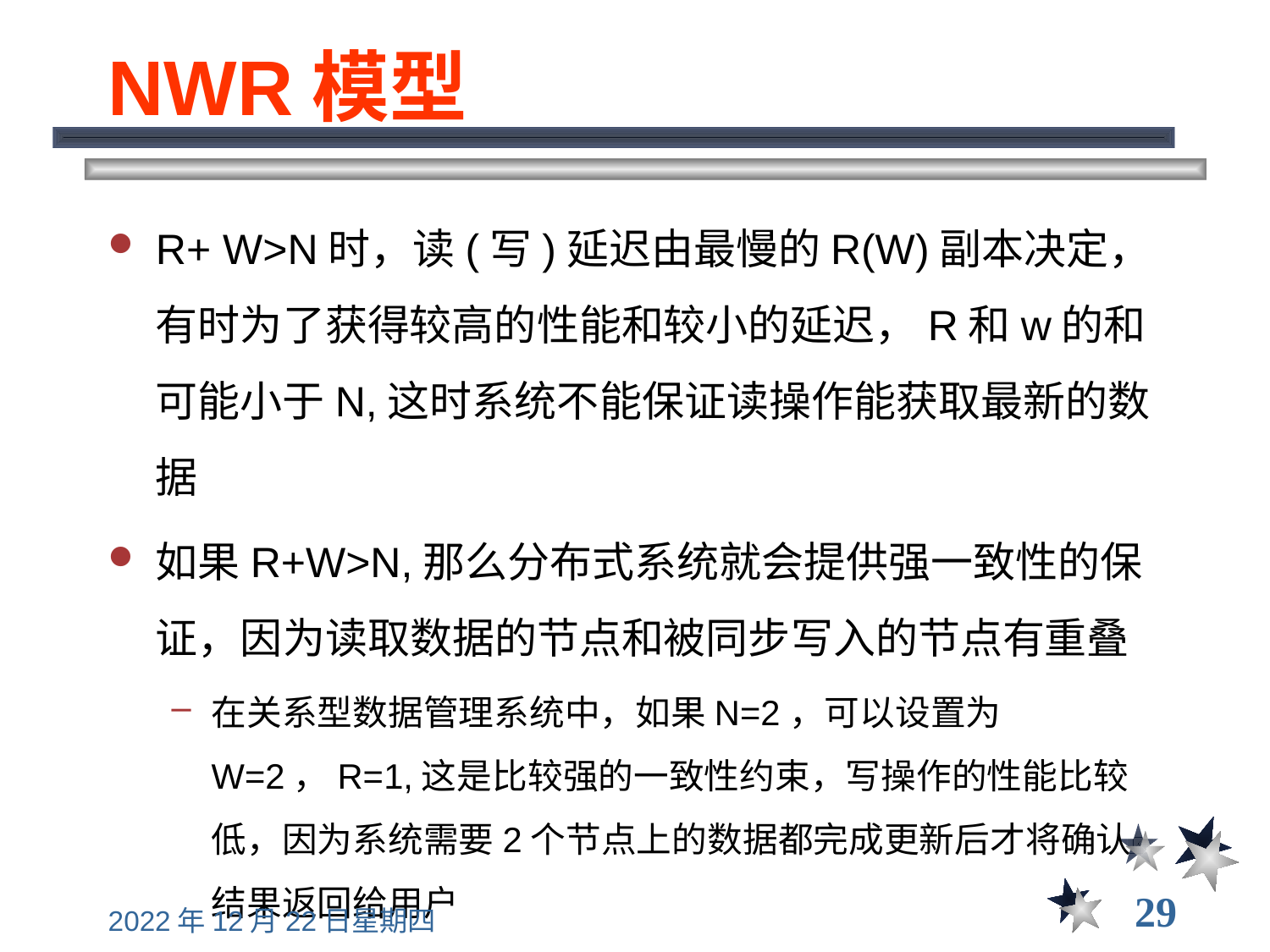

# NWR模型
R+ W>N时，读(写)延迟由最慢的R(W)副本决定，有时为了获得较高的性能和较小的延迟，R和w的和可能小于N,这时系统不能保证读操作能获取最新的数据
如果R+W>N,那么分布式系统就会提供强一致性的保证，因为读取数据的节点和被同步写入的节点有重叠
在关系型数据管理系统中，如果N=2，可以设置为W=2，R=1,这是比较强的一致性约束，写操作的性能比较低，因为系统需要2个节点上的数据都完成更新后才将确认结果返回给用户
29
2022年12月22日星期四
大数据管理----前言